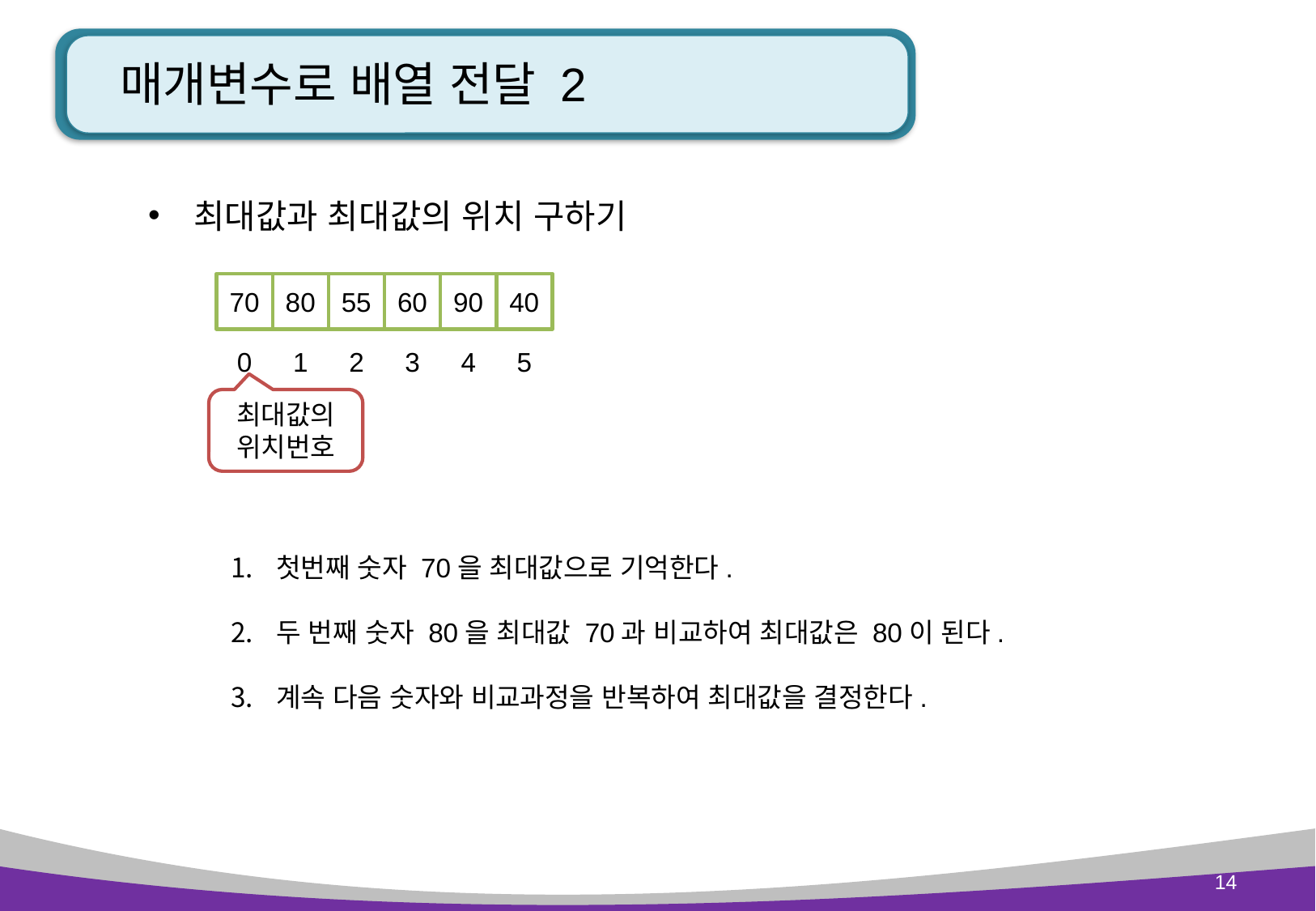

# 매개변수로 배열 전달 2
최대값과 최대값의 위치 구하기
70
80
55
60
90
40
0
1
2
3
4
5
최대값의 위치번호
첫번째 숫자 70을 최대값으로 기억한다.
두 번째 숫자 80을 최대값 70과 비교하여 최대값은 80이 된다.
계속 다음 숫자와 비교과정을 반복하여 최대값을 결정한다.
14